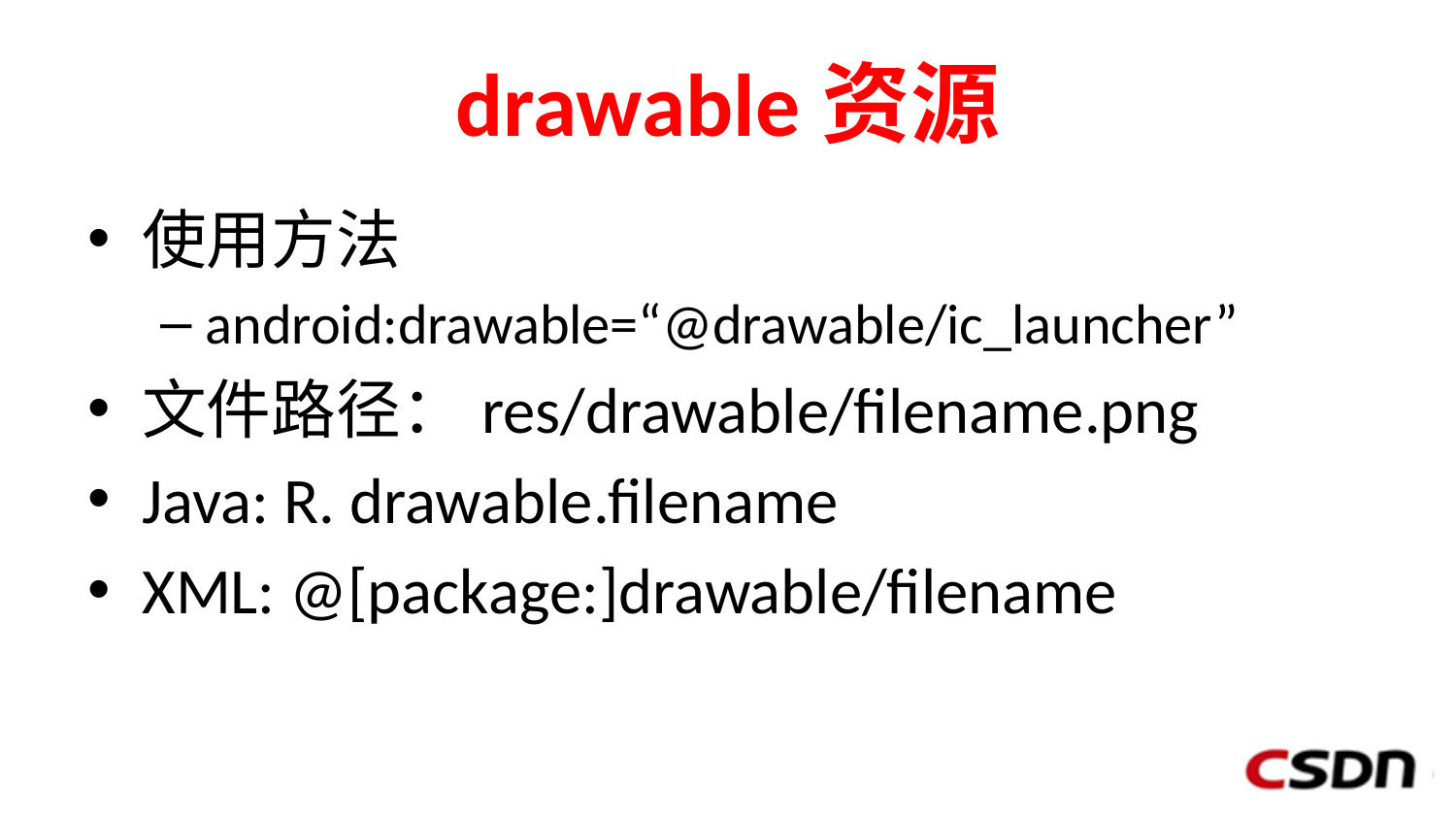

# drawable资源
使用方法
android:drawable=“@drawable/ic_launcher”
文件路径：res/drawable/filename.png
Java: R. drawable.filename
XML: @[package:]drawable/filename